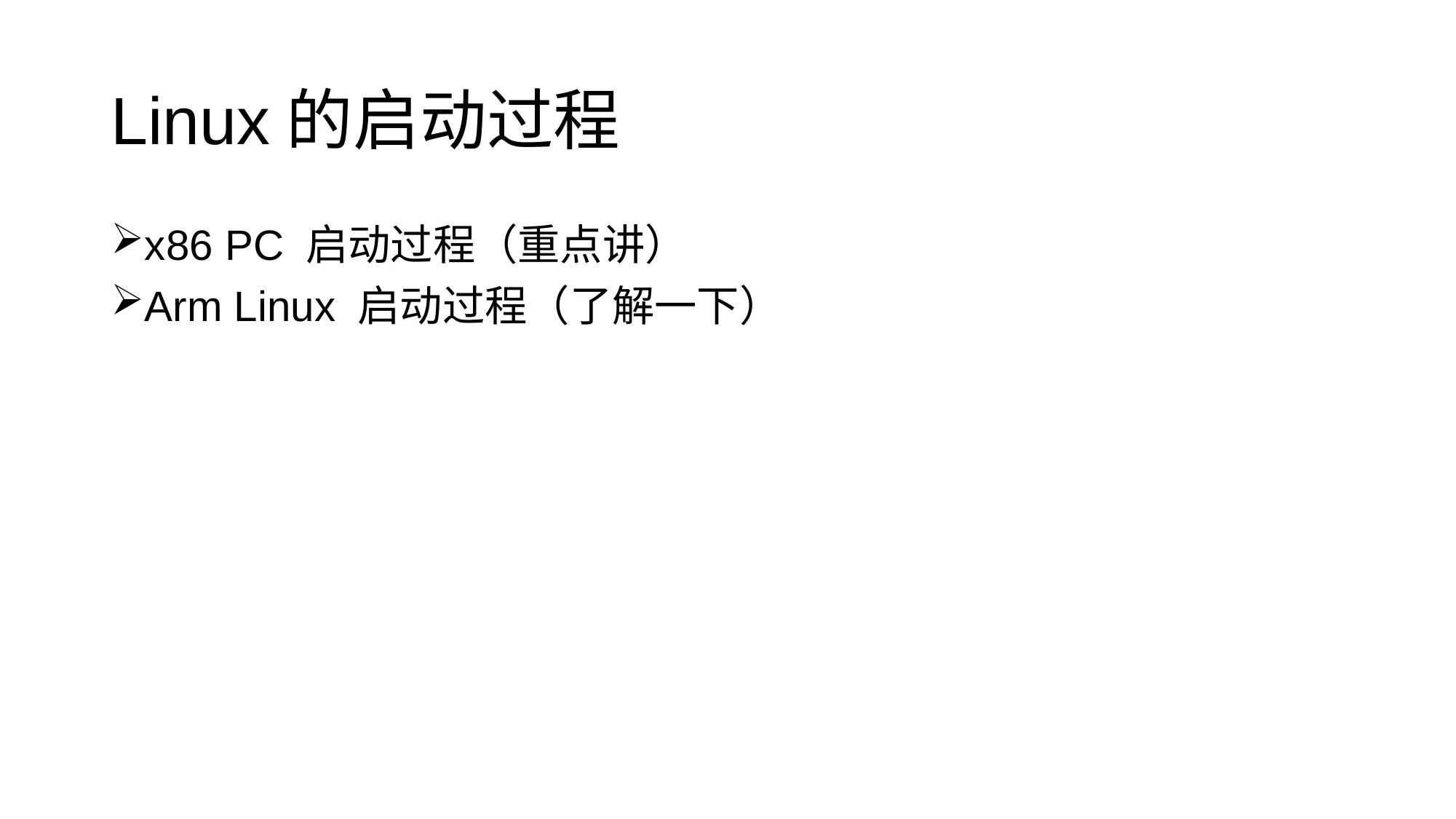

# Linux的启动过程
x86 PC 启动过程（重点讲）
Arm Linux 启动过程（了解一下）